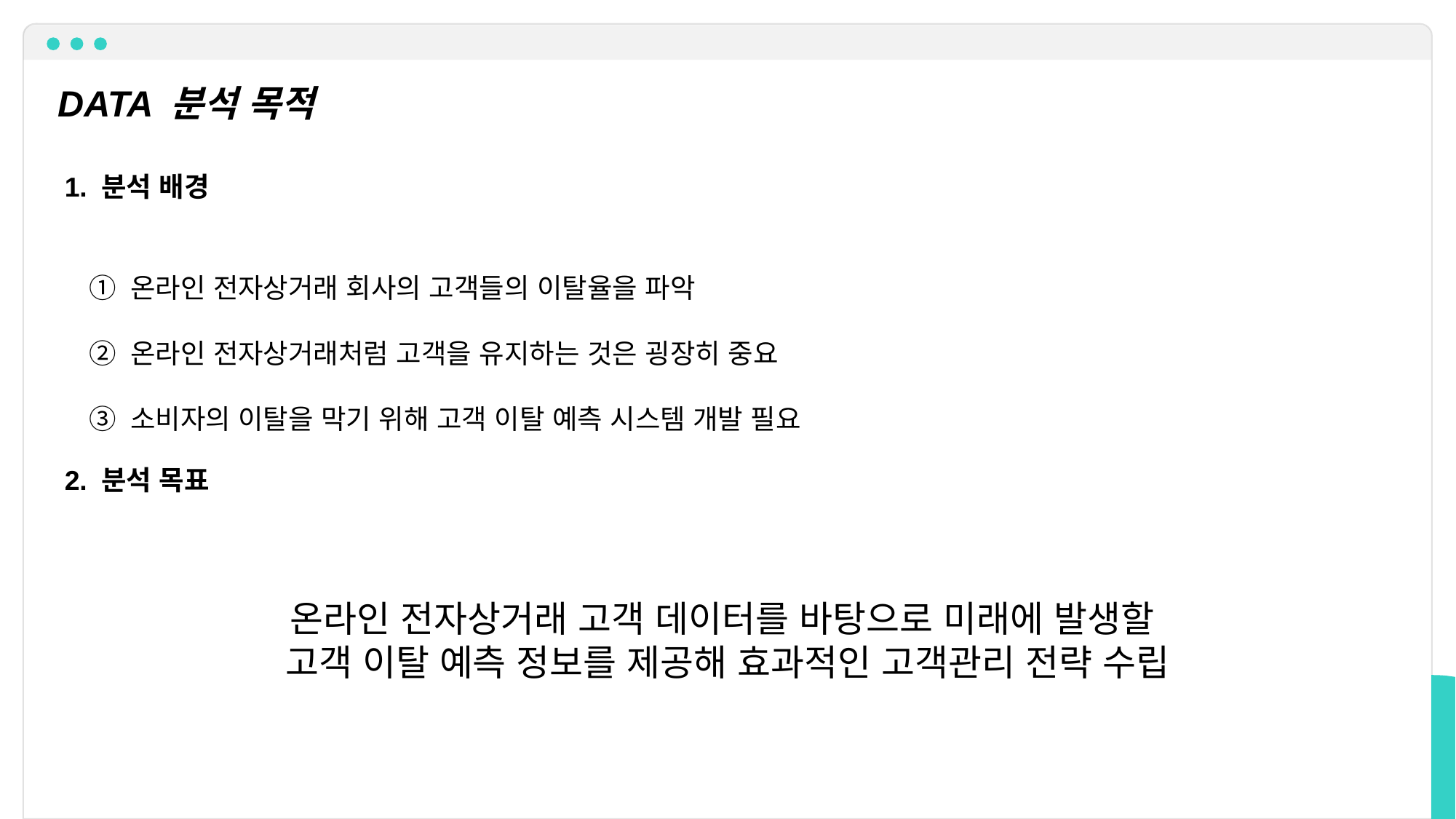

DATA 분석 목적
1. 분석 배경
① 온라인 전자상거래 회사의 고객들의 이탈율을 파악
② 온라인 전자상거래처럼 고객을 유지하는 것은 굉장히 중요
③ 소비자의 이탈을 막기 위해 고객 이탈 예측 시스템 개발 필요
2. 분석 목표

온라인 전자상거래 고객 데이터를 바탕으로 미래에 발생할
고객 이탈 예측 정보를 제공해 효과적인 고객관리 전략 수립